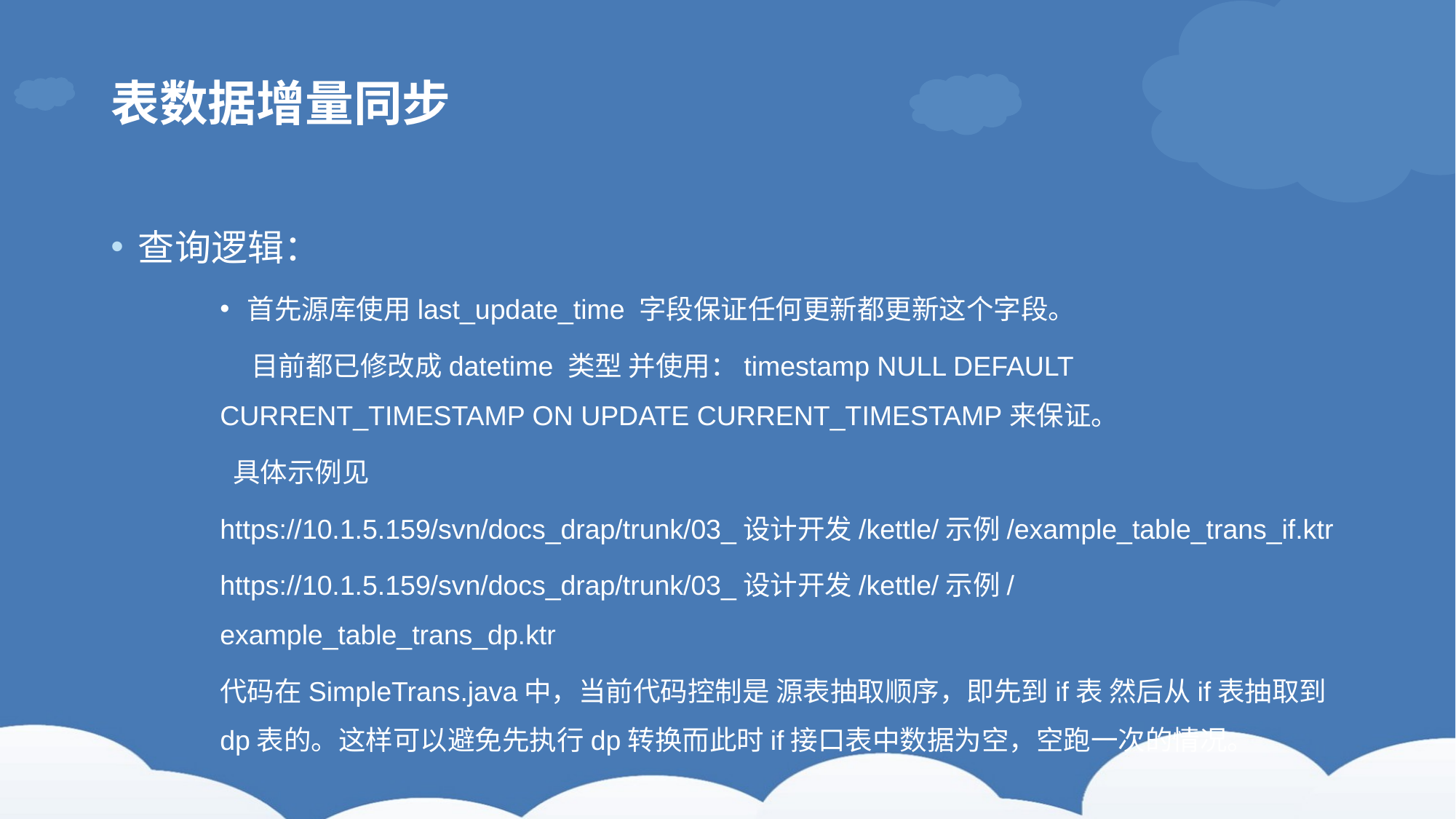

# 表数据增量同步
查询逻辑：
首先源库使用last_update_time 字段保证任何更新都更新这个字段。
    目前都已修改成datetime 类型 并使用：timestamp NULL DEFAULT CURRENT_TIMESTAMP ON UPDATE CURRENT_TIMESTAMP来保证。
 具体示例见
https://10.1.5.159/svn/docs_drap/trunk/03_设计开发/kettle/示例/example_table_trans_if.ktr
https://10.1.5.159/svn/docs_drap/trunk/03_设计开发/kettle/示例/example_table_trans_dp.ktr
代码在SimpleTrans.java中，当前代码控制是 源表抽取顺序，即先到if表 然后从if表抽取到dp表的。这样可以避免先执行dp转换而此时if接口表中数据为空，空跑一次的情况。